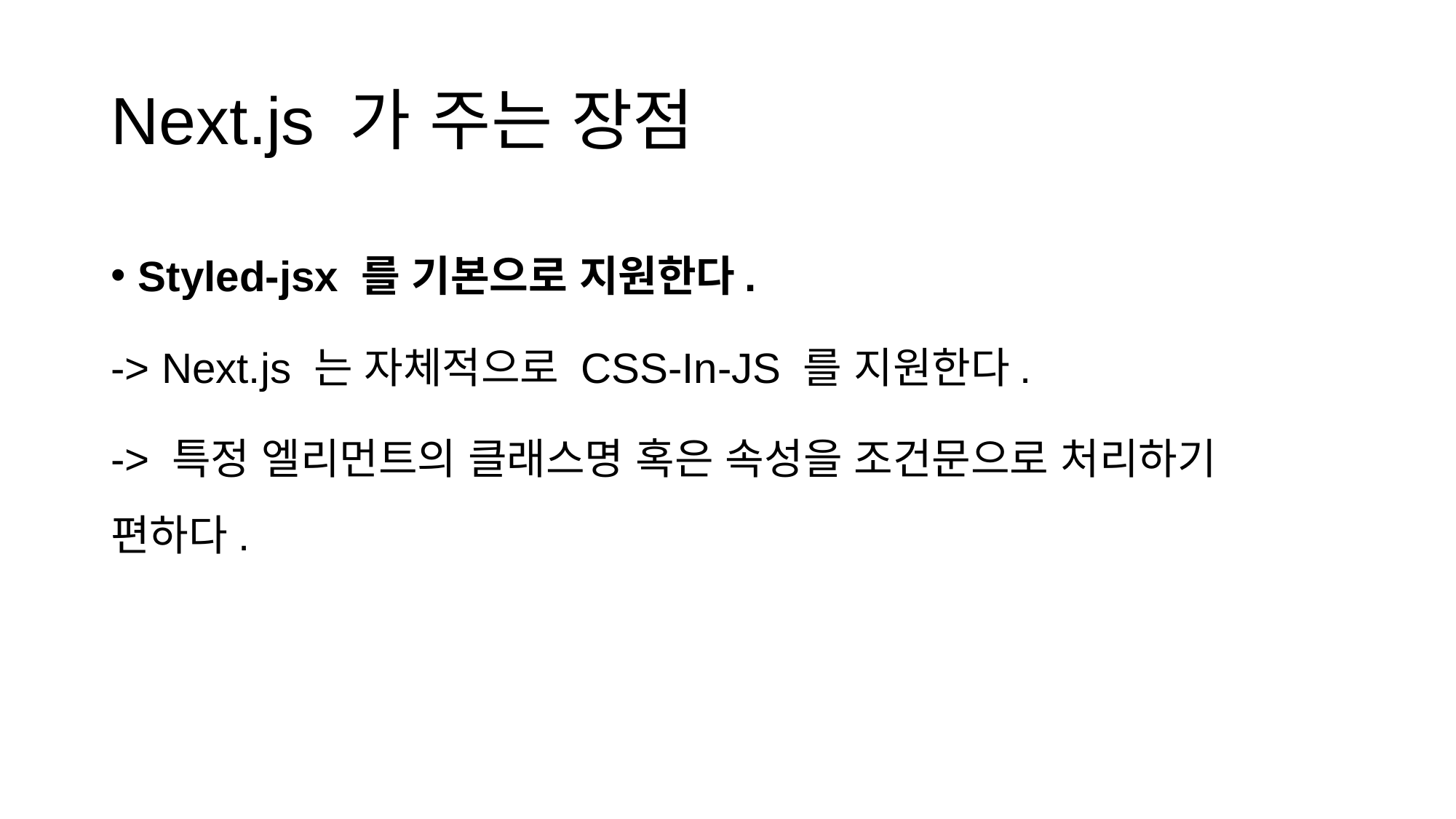

# Next.js 가 주는 장점
Styled-jsx 를 기본으로 지원한다.
-> Next.js 는 자체적으로 CSS-In-JS 를 지원한다.
-> 특정 엘리먼트의 클래스명 혹은 속성을 조건문으로 처리하기 편하다.